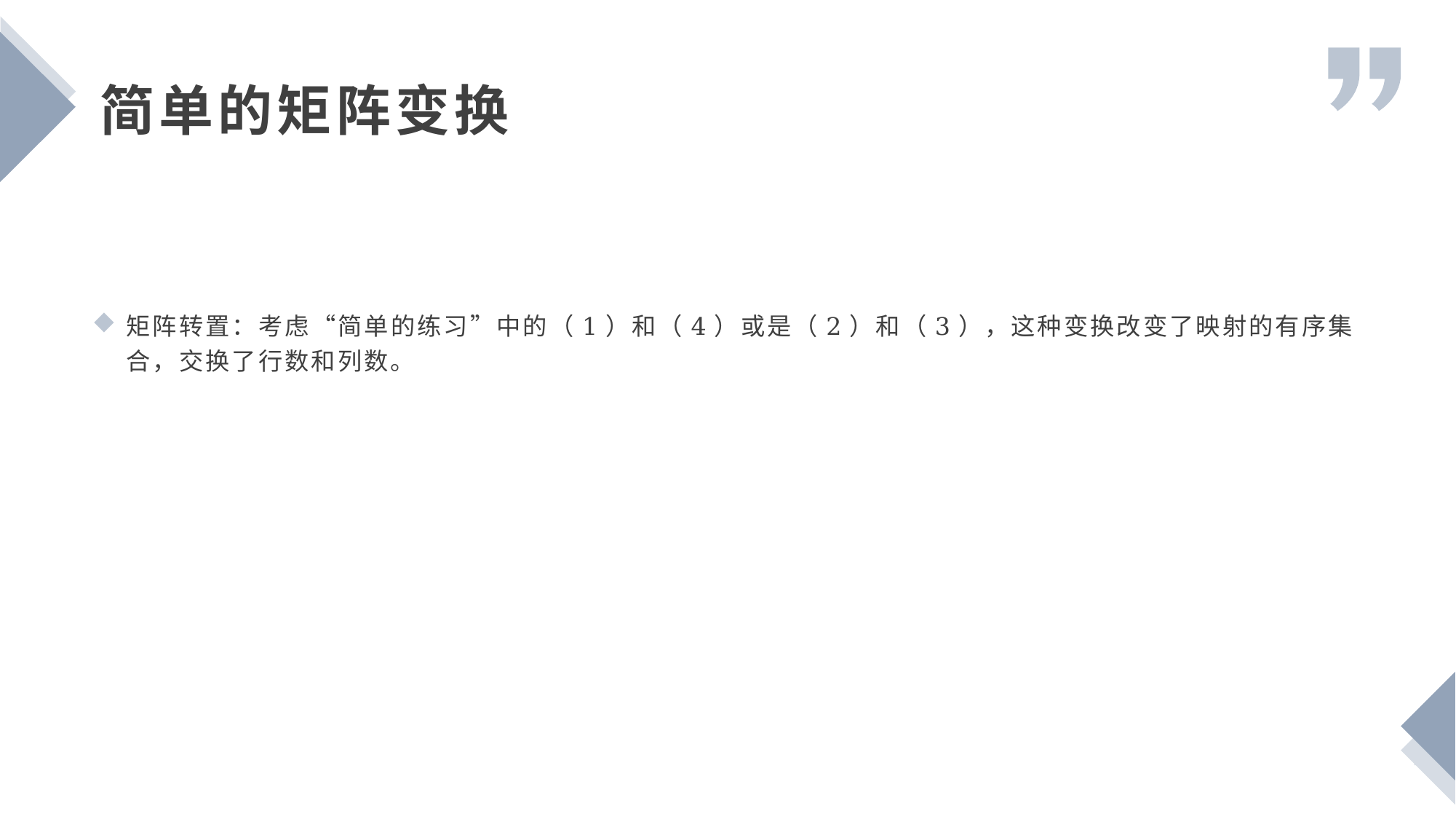

简单的矩阵变换
矩阵转置：考虑“简单的练习”中的（1）和（4）或是（2）和（3），这种变换改变了映射的有序集合，交换了行数和列数。